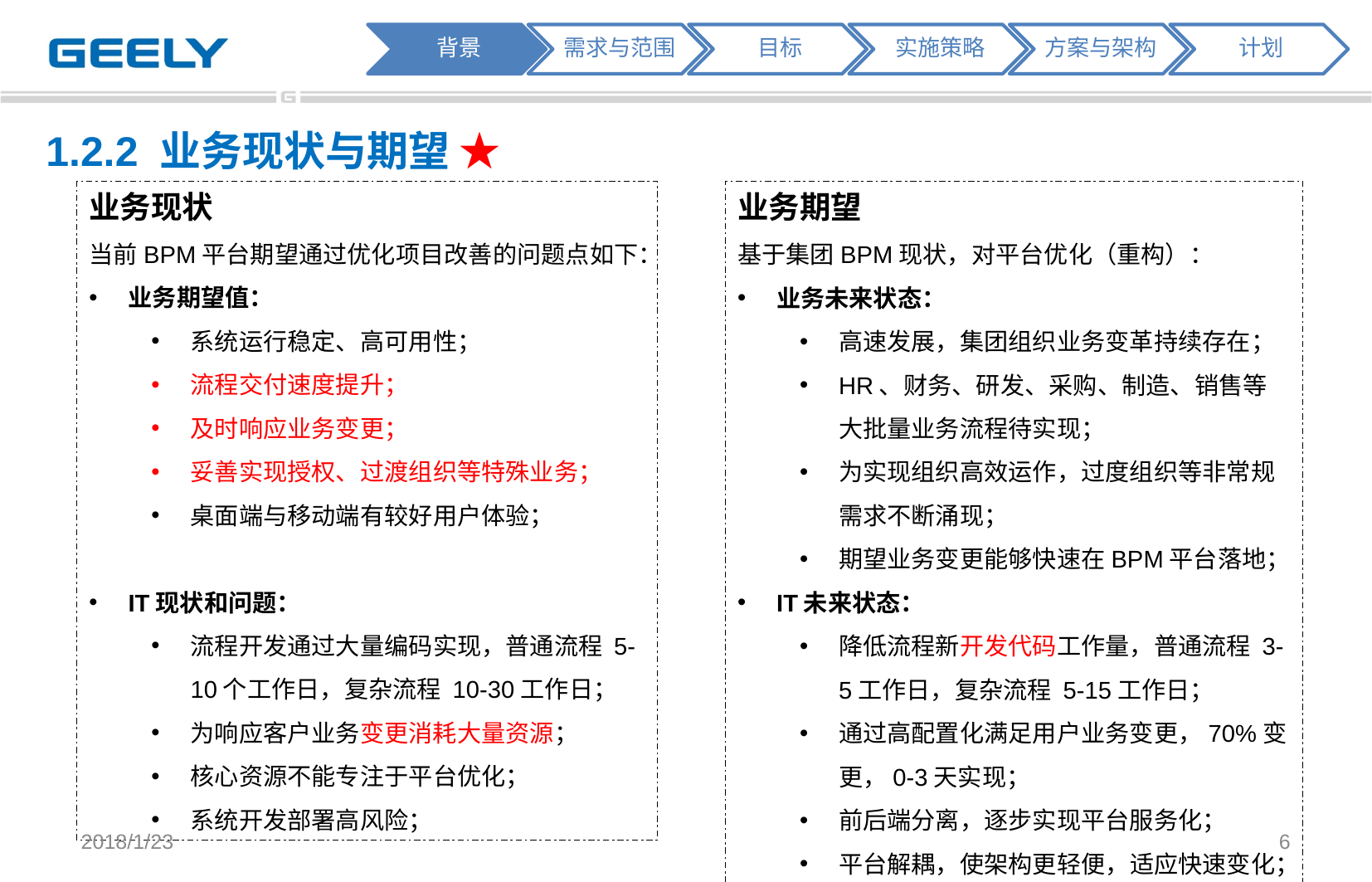

背景
需求与范围
目标
实施策略
方案与架构
计划
1.2.2 业务现状与期望 ★
业务现状
当前BPM平台期望通过优化项目改善的问题点如下：
业务期望值：
系统运行稳定、高可用性；
流程交付速度提升；
及时响应业务变更；
妥善实现授权、过渡组织等特殊业务；
桌面端与移动端有较好用户体验；

IT现状和问题：
流程开发通过大量编码实现，普通流程 5-10个工作日，复杂流程 10-30工作日；
为响应客户业务变更消耗大量资源；
核心资源不能专注于平台优化；
系统开发部署高风险；
业务期望
基于集团BPM现状，对平台优化（重构）：
业务未来状态：
高速发展，集团组织业务变革持续存在；
HR、财务、研发、采购、制造、销售等大批量业务流程待实现；
为实现组织高效运作，过度组织等非常规需求不断涌现；
期望业务变更能够快速在BPM平台落地；
IT未来状态：
降低流程新开发代码工作量，普通流程 3-5工作日，复杂流程 5-15工作日；
通过高配置化满足用户业务变更，70%变更，0-3天实现；
前后端分离，逐步实现平台服务化；
平台解耦，使架构更轻便，适应快速变化；
2018/1/23
6